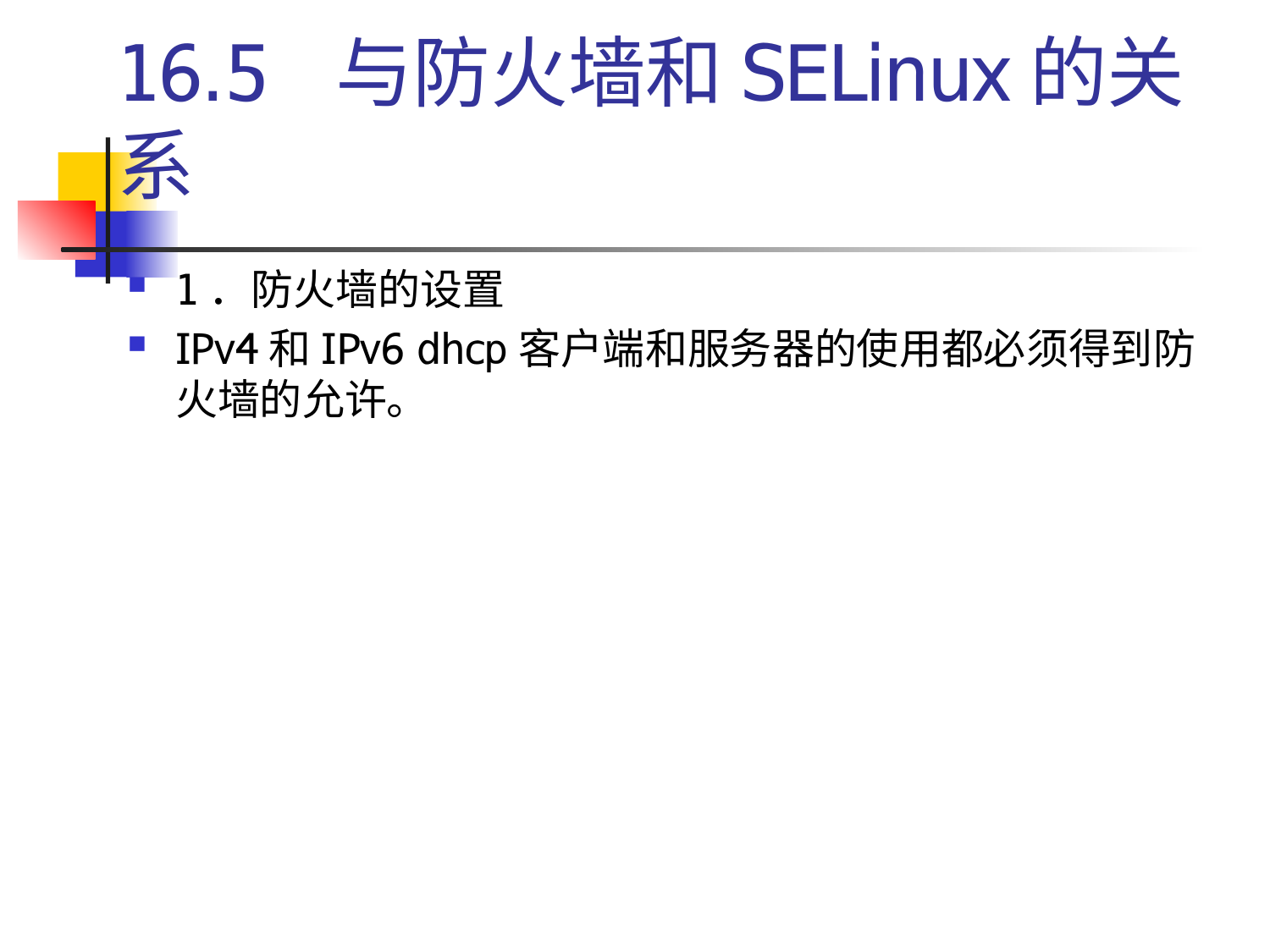

# 16.5  与防火墙和SELinux的关系
1．防火墙的设置
IPv4和IPv6 dhcp客户端和服务器的使用都必须得到防火墙的允许。